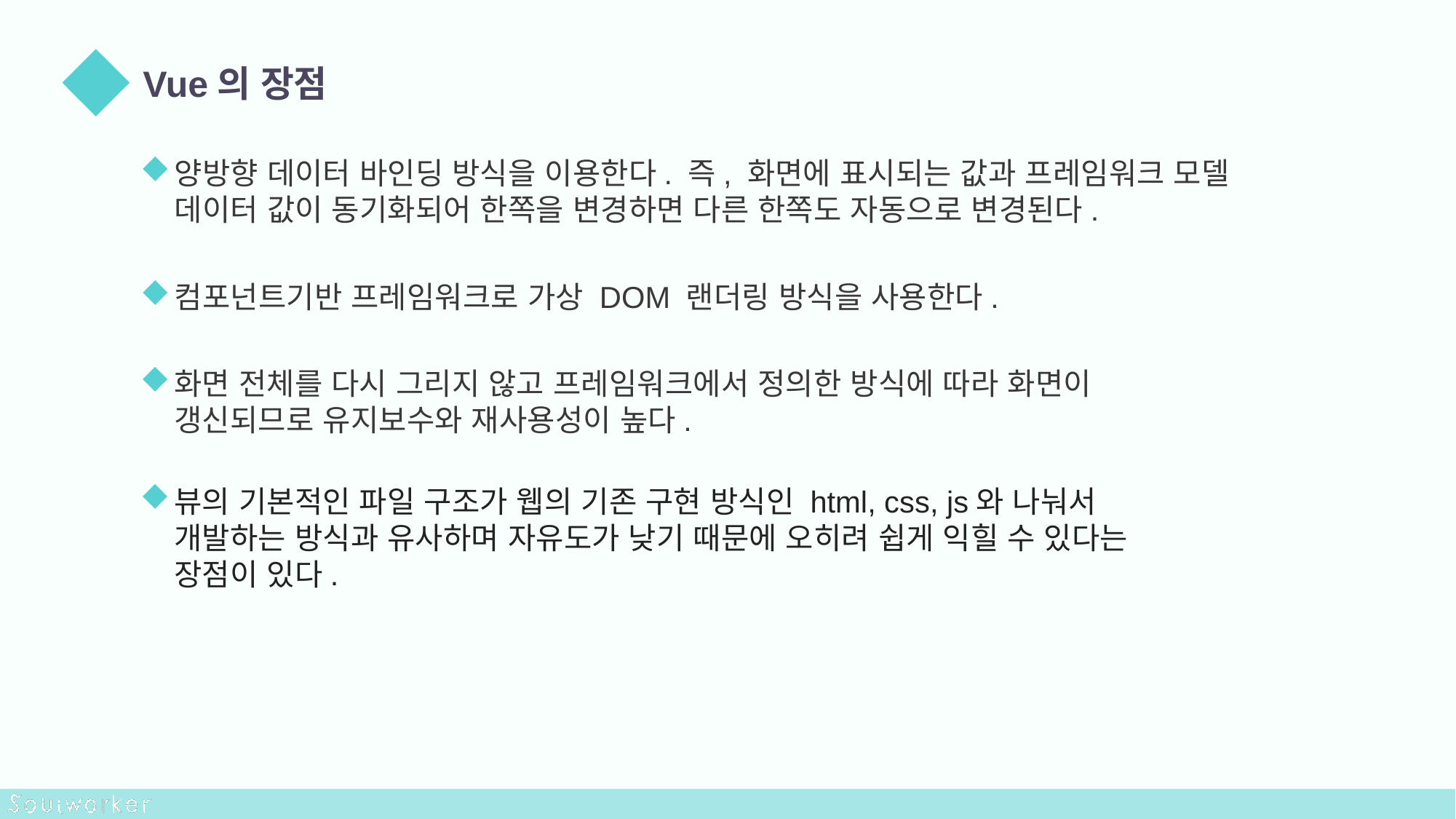

Vue의 장점
양방향 데이터 바인딩 방식을 이용한다. 즉, 화면에 표시되는 값과 프레임워크 모델 데이터 값이 동기화되어 한쪽을 변경하면 다른 한쪽도 자동으로 변경된다.
컴포넌트기반 프레임워크로 가상 DOM 랜더링 방식을 사용한다.
화면 전체를 다시 그리지 않고 프레임워크에서 정의한 방식에 따라 화면이 갱신되므로 유지보수와 재사용성이 높다.
뷰의 기본적인 파일 구조가 웹의 기존 구현 방식인 html, css, js와 나눠서 개발하는 방식과 유사하며 자유도가 낮기 때문에 오히려 쉽게 익힐 수 있다는 장점이 있다.